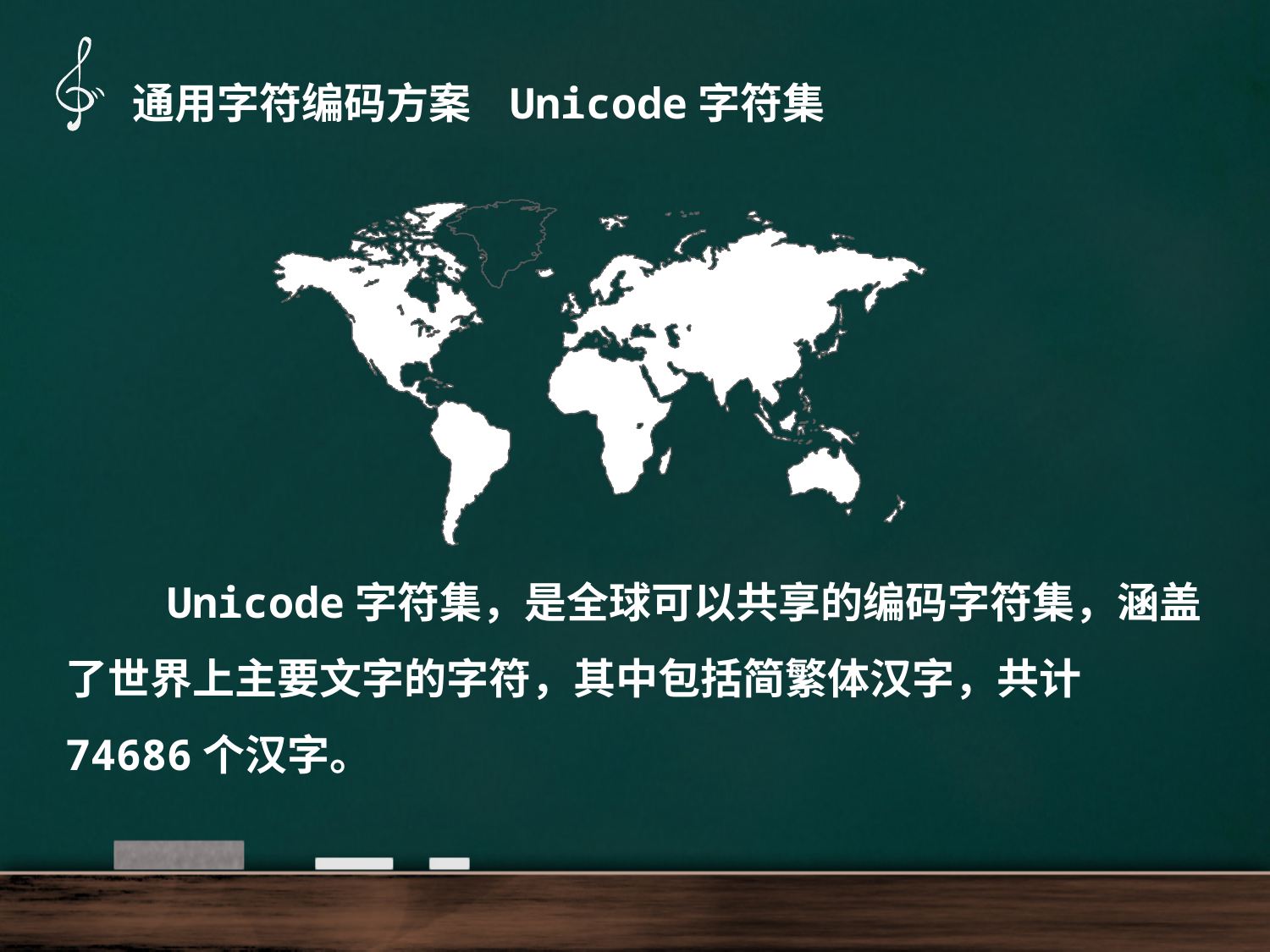

通用字符编码方案   Unicode字符集

    Unicode字符集，是全球可以共享的编码字符集，涵盖了世界上主要文字的字符，其中包括简繁体汉字，共计74686个汉字。